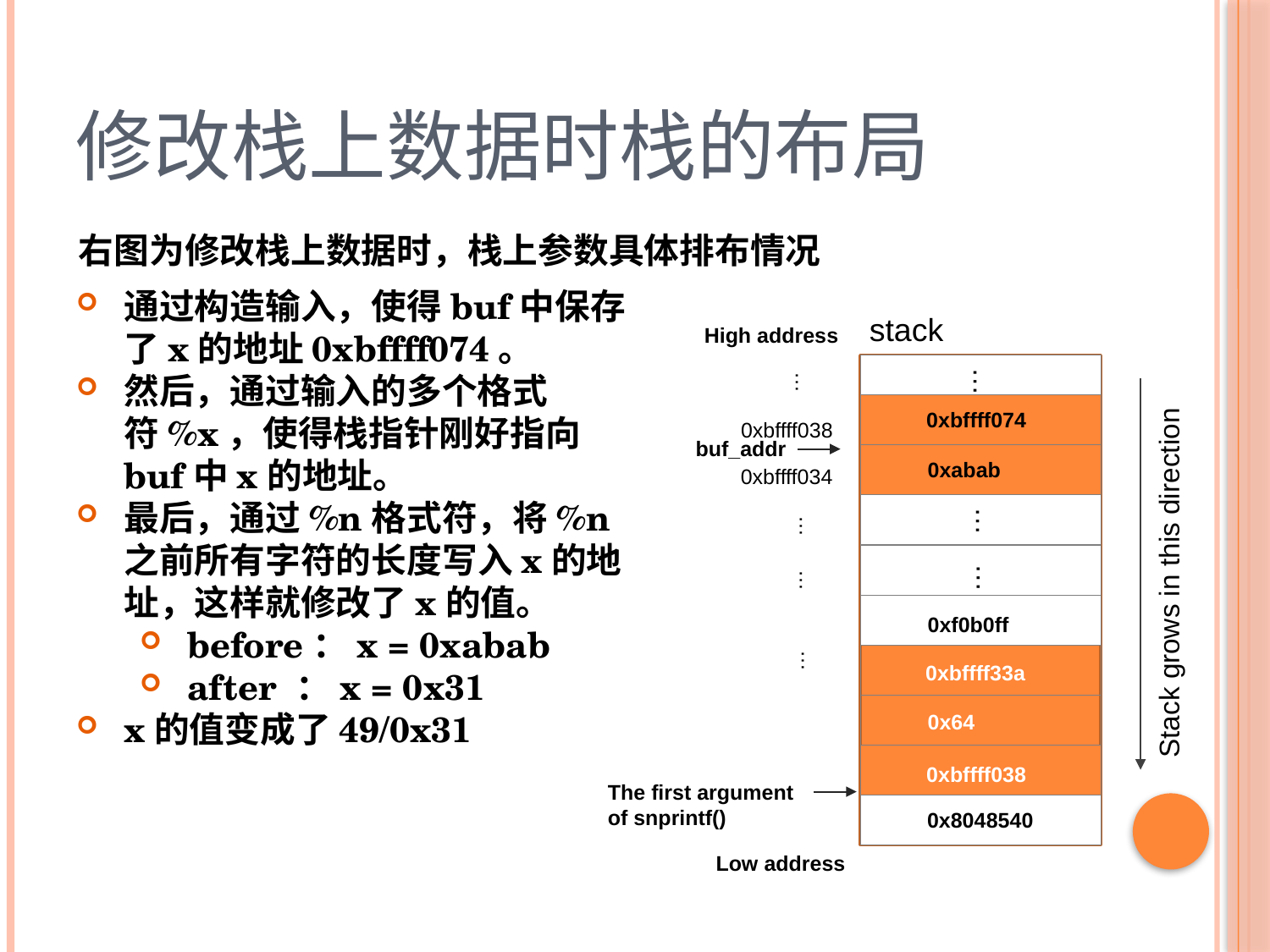

# 修改栈上数据时栈的布局
 右图为修改栈上数据时，栈上参数具体排布情况
通过构造输入，使得buf中保存了x的地址0xbffff074。
然后，通过输入的多个格式符%x，使得栈指针刚好指向buf中x的地址。
最后，通过%n格式符，将%n之前所有字符的长度写入x的地址，这样就修改了x的值。
before：x = 0xabab
after ：x = 0x31
x的值变成了49/0x31
stack
High address
Stack grows in this direction

…

…

0xbffff074
0xbffff038
buf_addr

0xabab
0xbffff034

…
…

…
…

0xf0b0ff
…

0xbffff33a

0x64

0xbffff038
The first argument
of snprintf()

0x8048540
Low address